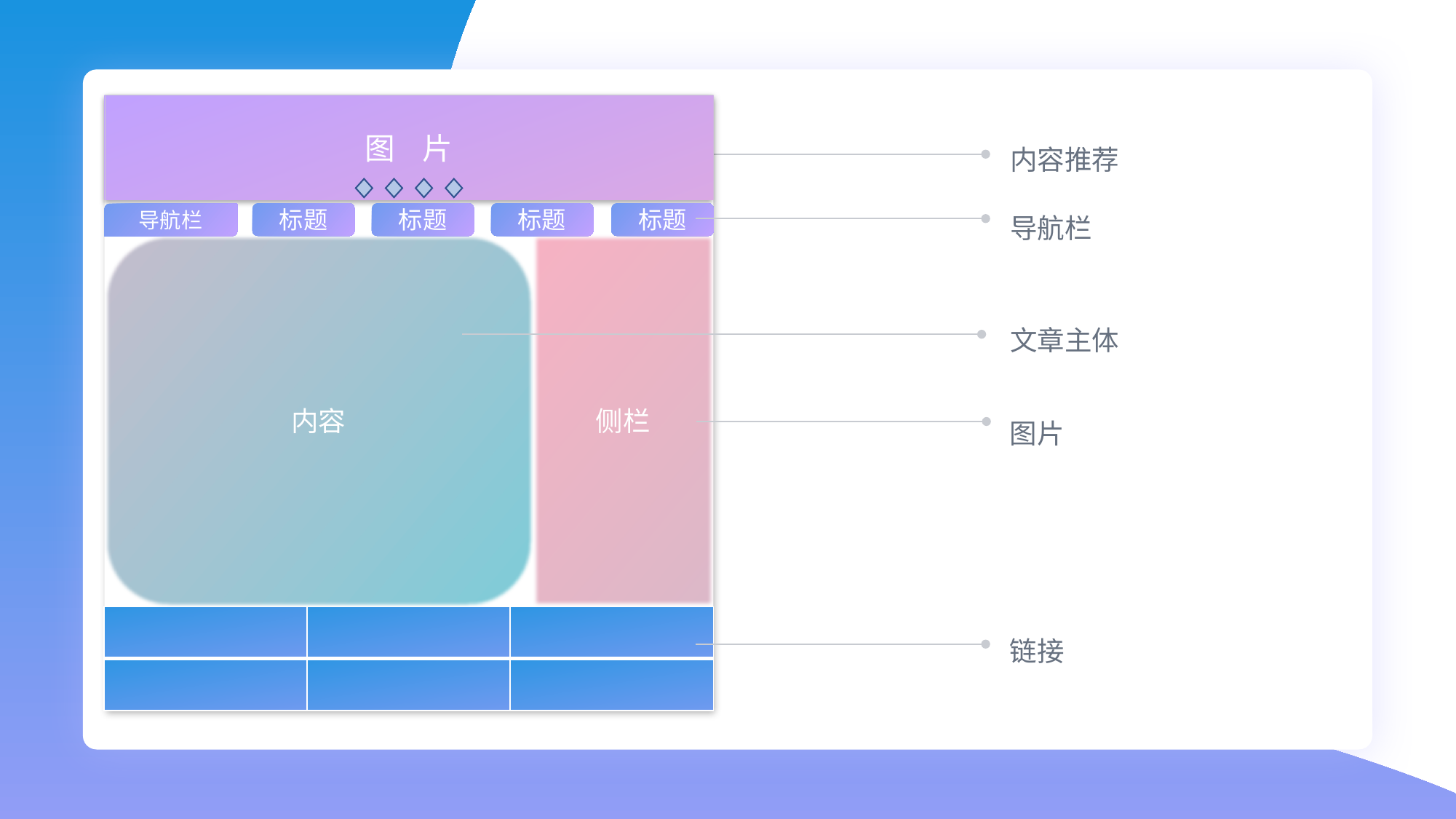

图    片

内容推荐

导航栏

标题
标题
标题
标题
导航栏
内容
侧栏
文章主体

图片

|  |  |  |
| --- | --- | --- |
|  |  |  |
链接